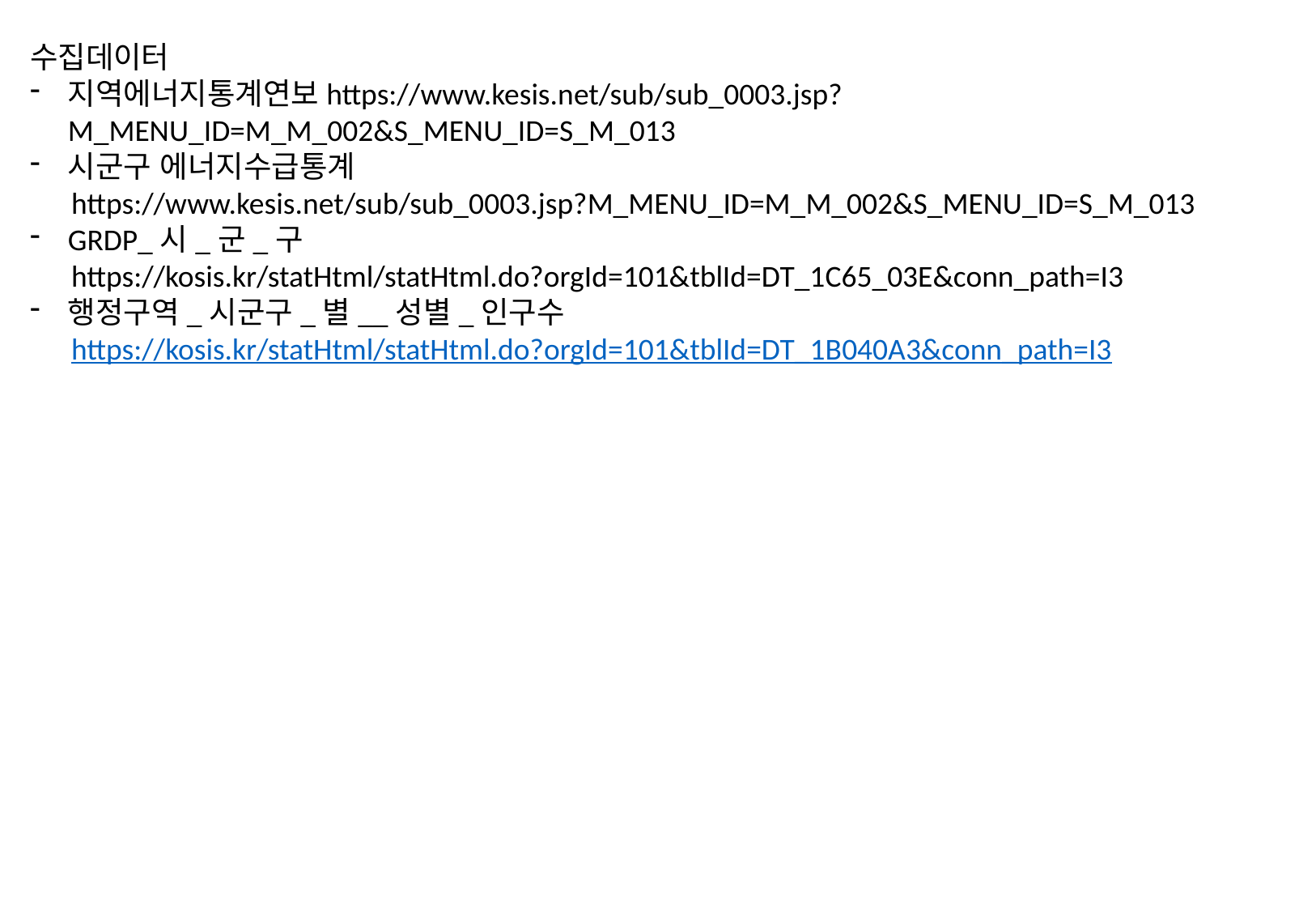

수집데이터
지역에너지통계연보https://www.kesis.net/sub/sub_0003.jsp?M_MENU_ID=M_M_002&S_MENU_ID=S_M_013
시군구 에너지수급통계
      https://www.kesis.net/sub/sub_0003.jsp?M_MENU_ID=M_M_002&S_MENU_ID=S_M_013
GRDP_시_군_구
      https://kosis.kr/statHtml/statHtml.do?orgId=101&tblId=DT_1C65_03E&conn_path=I3
행정구역_시군구_별__성별_인구수
      https://kosis.kr/statHtml/statHtml.do?orgId=101&tblId=DT_1B040A3&conn_path=I3